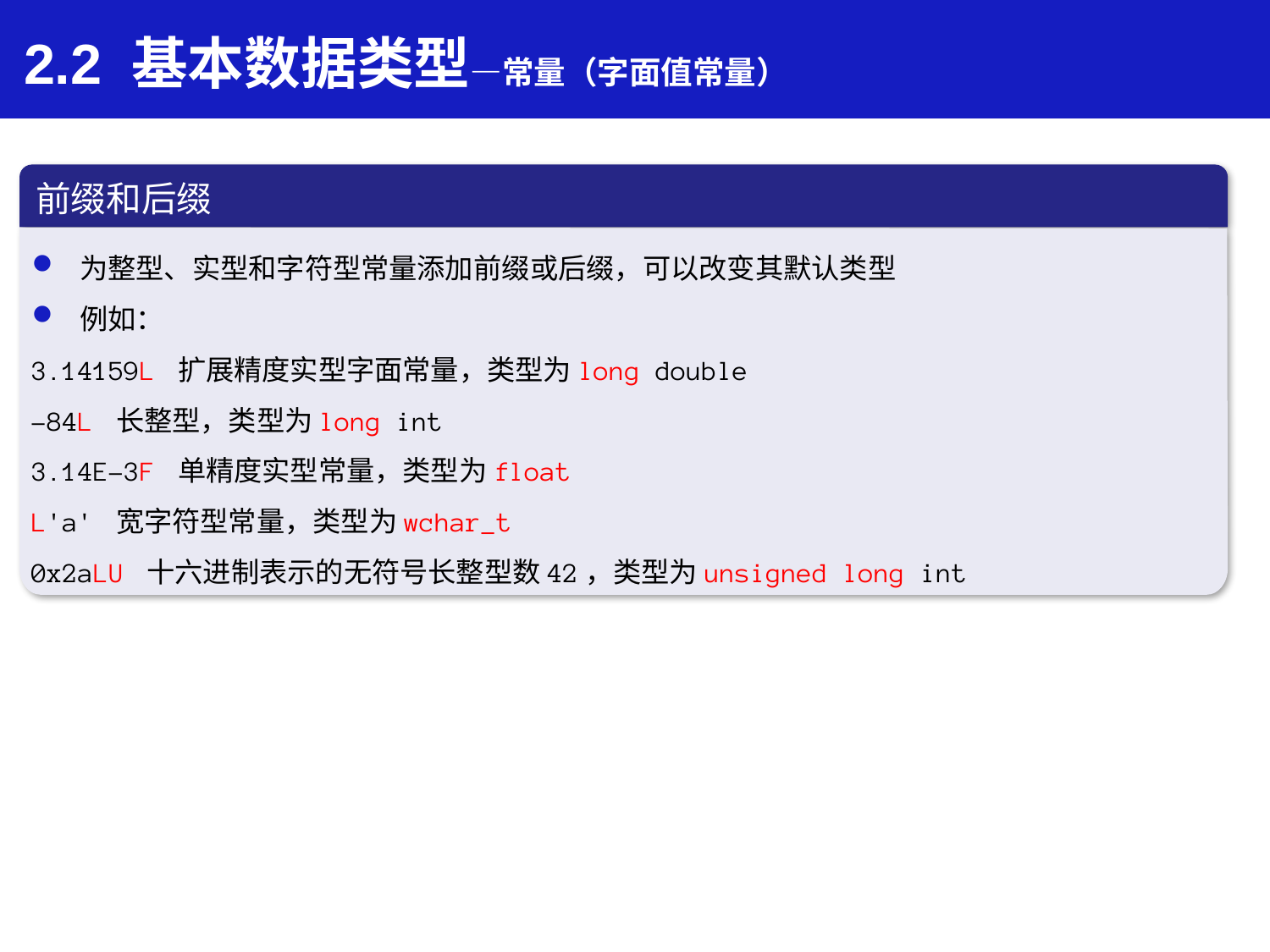

2.2 基本数据类型—常量（字面值常量）
前缀和后缀
为整型、实型和字符型常量添加前缀或后缀，可以改变其默认类型
例如：
3.14159L 扩展精度实型字面常量，类型为long double
-84L 长整型，类型为long int
3.14E-3F 单精度实型常量，类型为float
L'a' 宽字符型常量，类型为wchar_t
0x2aLU 十六进制表示的无符号长整型数42，类型为unsigned long int
18